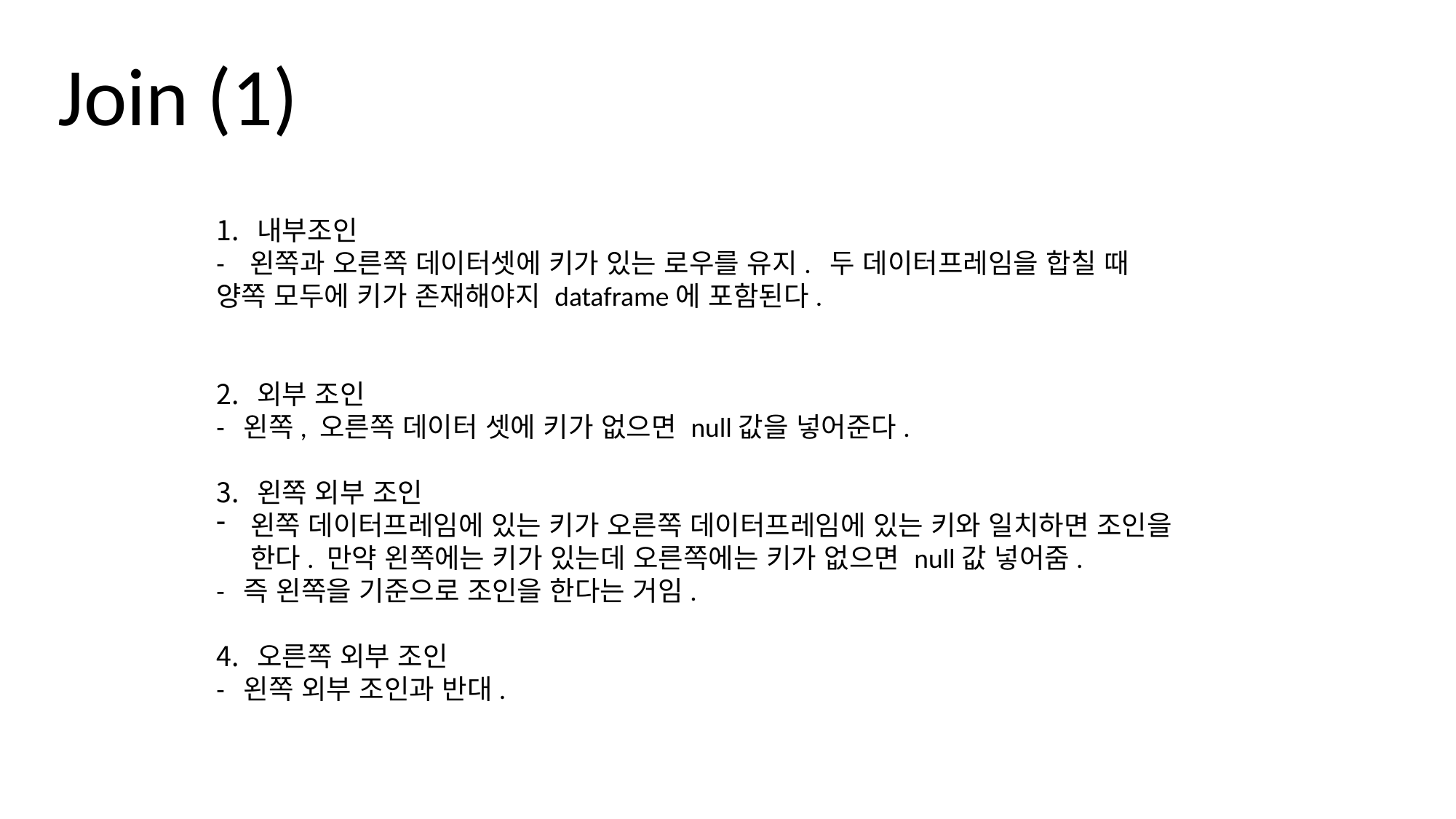

Join (1)
내부조인
-   왼쪽과 오른쪽 데이터셋에 키가 있는 로우를 유지.  두 데이터프레임을 합칠 때 양쪽 모두에 키가 존재해야지 dataframe에 포함된다.

외부 조인
-  왼쪽, 오른쪽 데이터 셋에 키가 없으면 null값을 넣어준다.

왼쪽 외부 조인
왼쪽 데이터프레임에 있는 키가 오른쪽 데이터프레임에 있는 키와 일치하면 조인을 한다. 만약 왼쪽에는 키가 있는데 오른쪽에는 키가 없으면 null값 넣어줌.
-  즉 왼쪽을 기준으로 조인을 한다는 거임.

오른쪽 외부 조인
-  왼쪽 외부 조인과 반대.